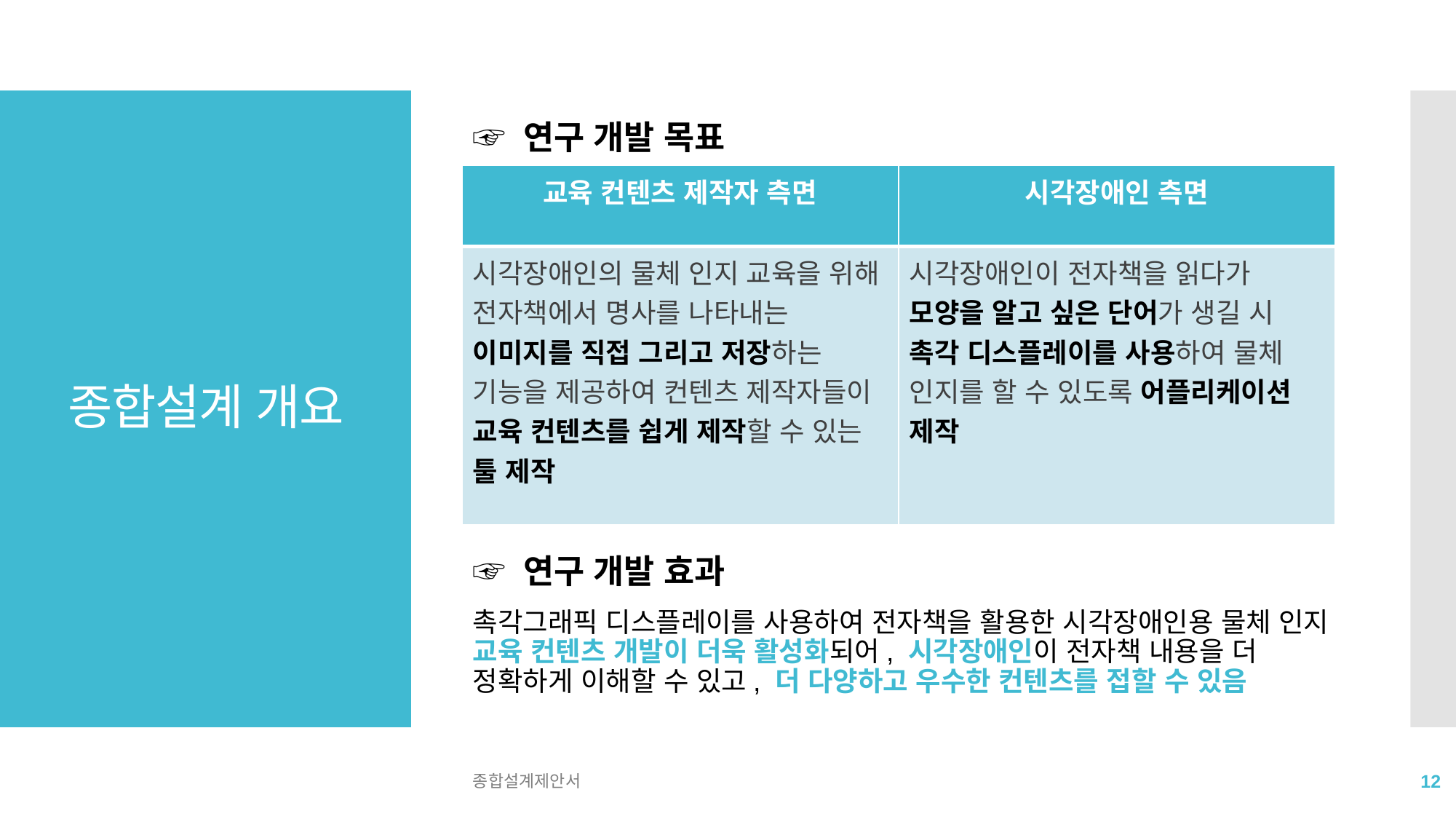

☞ 연구 개발 목표

☞ 연구 개발 효과
촉각그래픽 디스플레이를 사용하여 전자책을 활용한 시각장애인용 물체 인지 교육 컨텐츠 개발이 더욱 활성화되어, 시각장애인이 전자책 내용을 더 정확하게 이해할 수 있고, 더 다양하고 우수한 컨텐츠를 접할 수 있음
# 종합설계 개요
| 교육 컨텐츠 제작자 측면 | 시각장애인 측면 |
| --- | --- |
| 시각장애인의 물체 인지 교육을 위해 전자책에서 명사를 나타내는 이미지를 직접 그리고 저장하는 기능을 제공하여 컨텐츠 제작자들이 교육 컨텐츠를 쉽게 제작할 수 있는 툴 제작 | 시각장애인이 전자책을 읽다가 모양을 알고 싶은 단어가 생길 시 촉각 디스플레이를 사용하여 물체 인지를 할 수 있도록 어플리케이션 제작 |
종합설계제안서
12